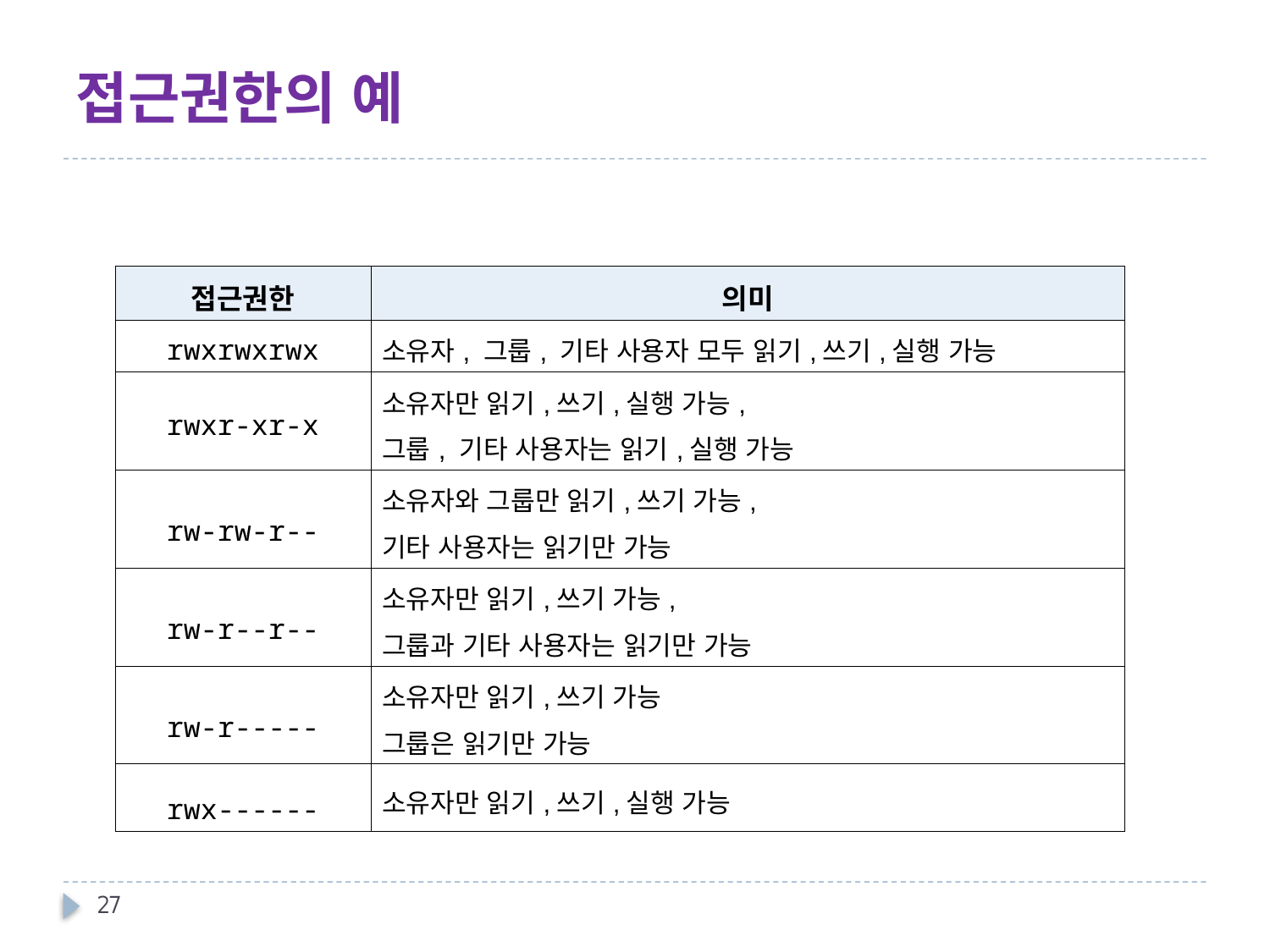

# 접근권한의 예

| 접근권한 | 의미 |
| --- | --- |
| rwxrwxrwx | 소유자, 그룹, 기타 사용자 모두 읽기,쓰기,실행 가능 |
| rwxr-xr-x | 소유자만 읽기,쓰기,실행 가능, 그룹, 기타 사용자는 읽기,실행 가능 |
| rw-rw-r-- | 소유자와 그룹만 읽기,쓰기 가능, 기타 사용자는 읽기만 가능 |
| rw-r--r-- | 소유자만 읽기,쓰기 가능, 그룹과 기타 사용자는 읽기만 가능 |
| rw-r----- | 소유자만 읽기,쓰기 가능 그룹은 읽기만 가능 |
| rwx------ | 소유자만 읽기,쓰기,실행 가능 |

27